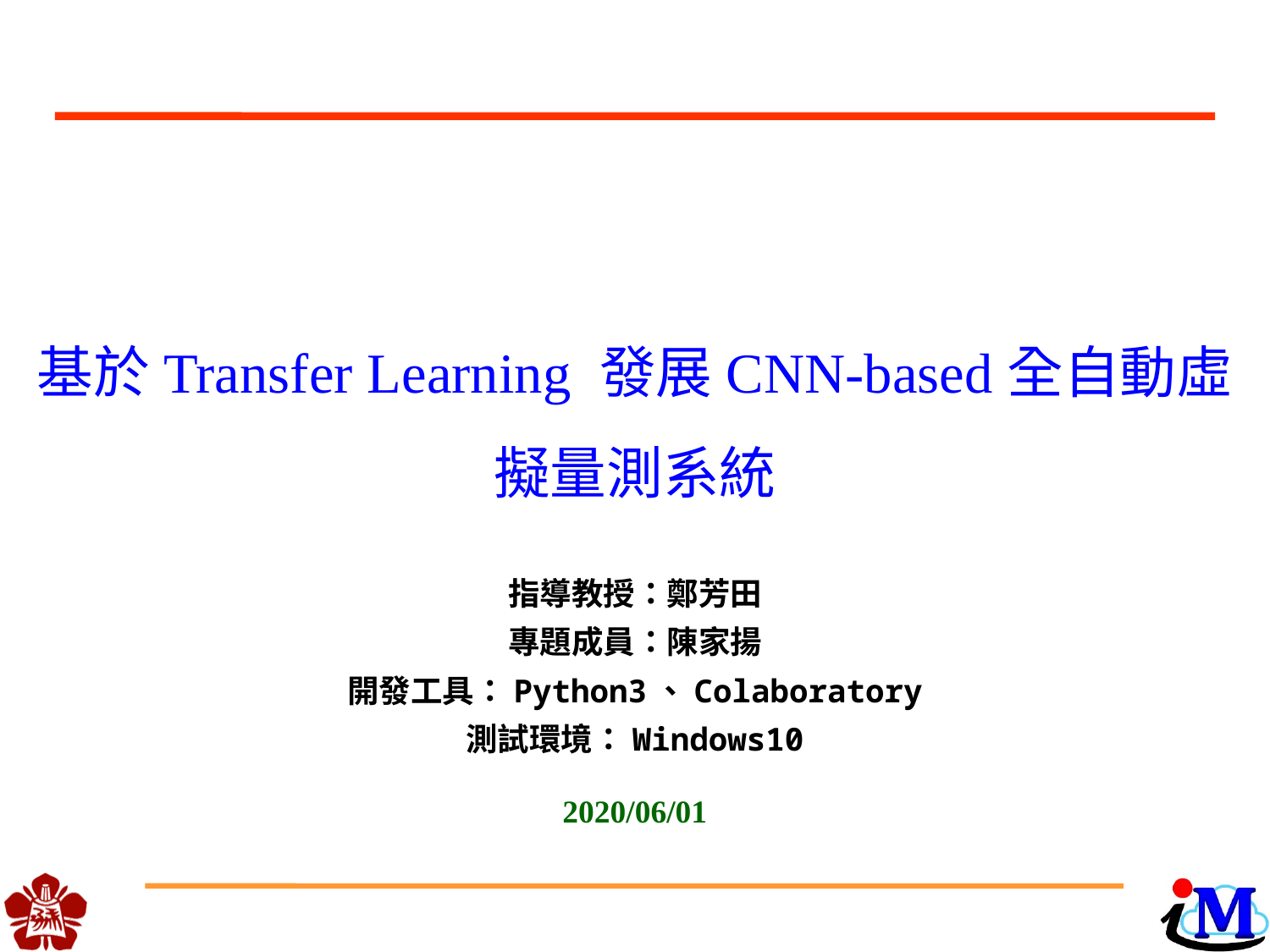

基於Transfer Learning 發展CNN-based全自動虛擬量測系統

指導教授：鄭芳田
專題成員：陳家揚
開發工具：Python3、Colaboratory
測試環境：Windows10

2020/06/01